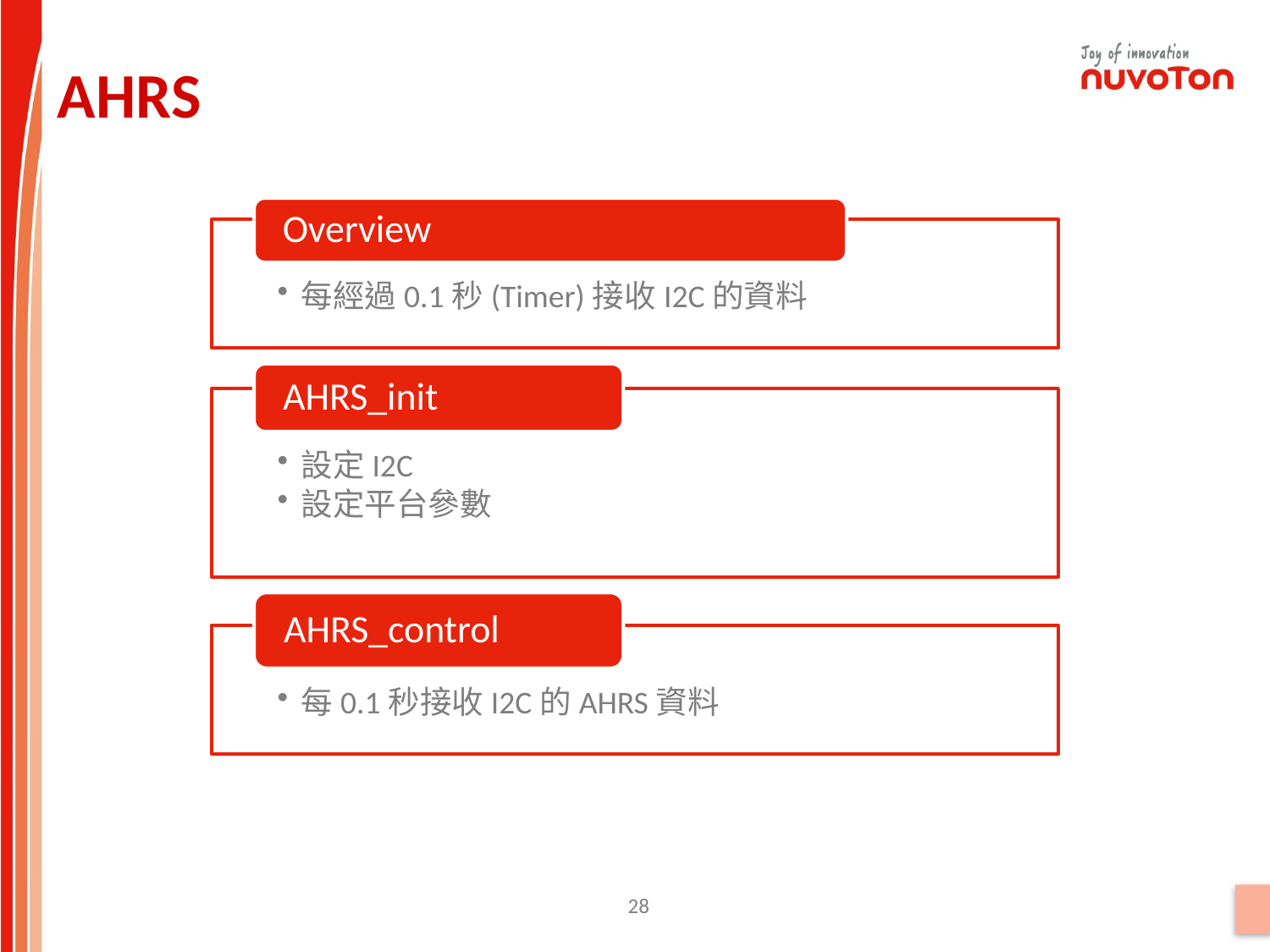

AHRS
每經過0.1秒(Timer)接收I2C的資料
Overview
設定I2C
設定平台參數
AHRS_init
每0.1秒接收I2C的AHRS資料
AHRS_control
28